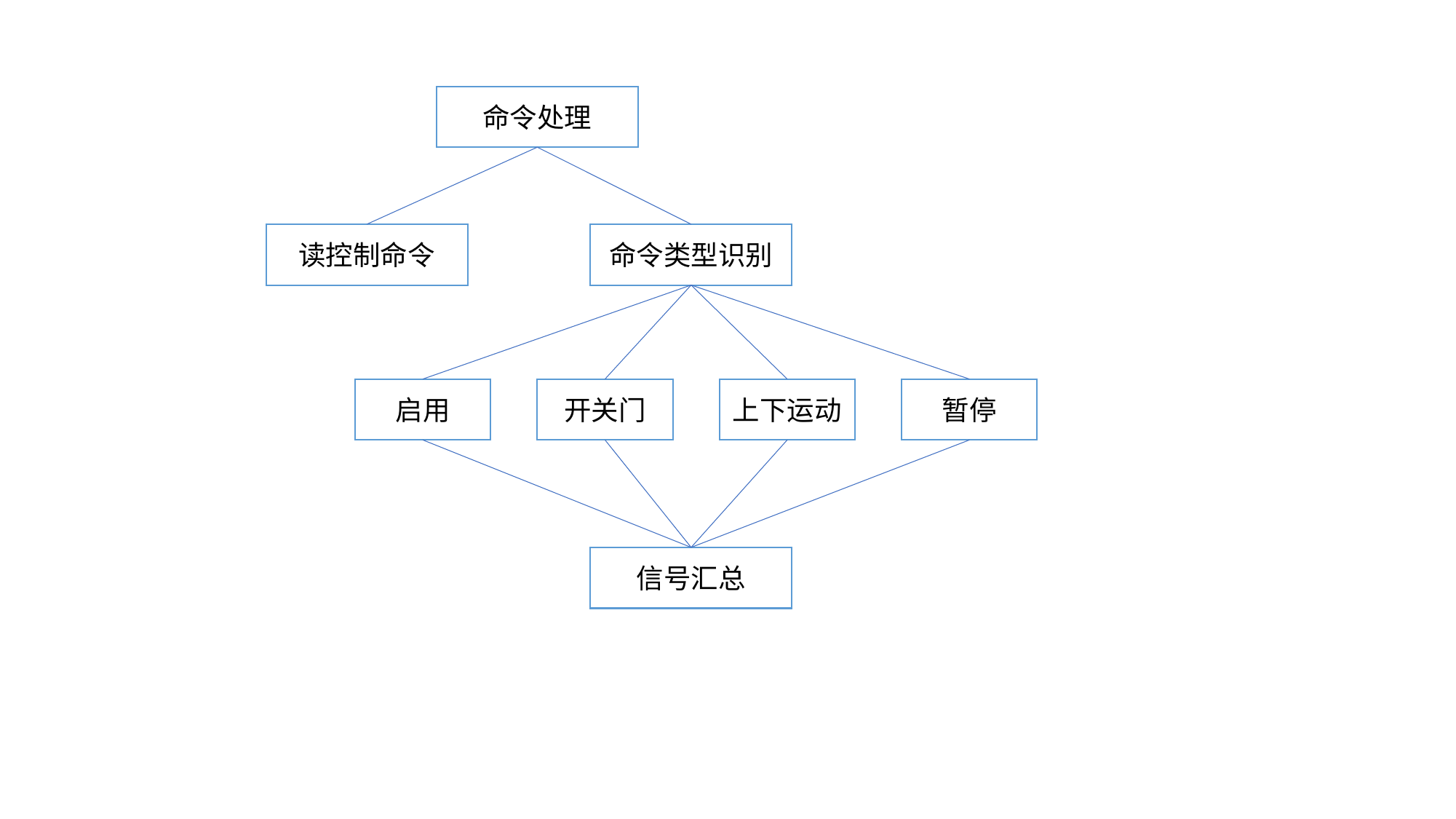

命令处理
命令类型识别
读控制命令
上下运动
暂停
启用
开关门
信号汇总